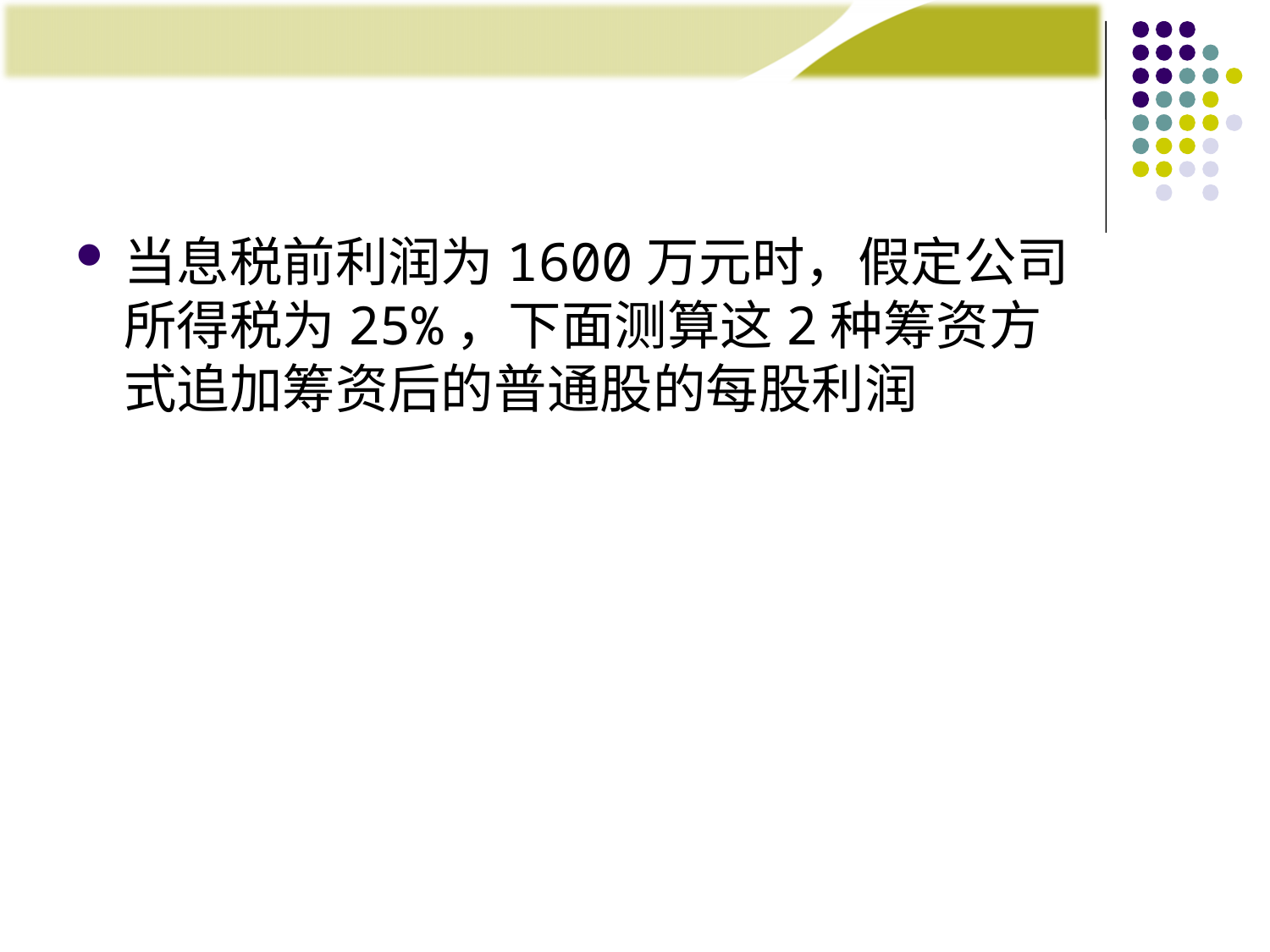

#
当息税前利润为1600万元时，假定公司所得税为25%，下面测算这2种筹资方式追加筹资后的普通股的每股利润